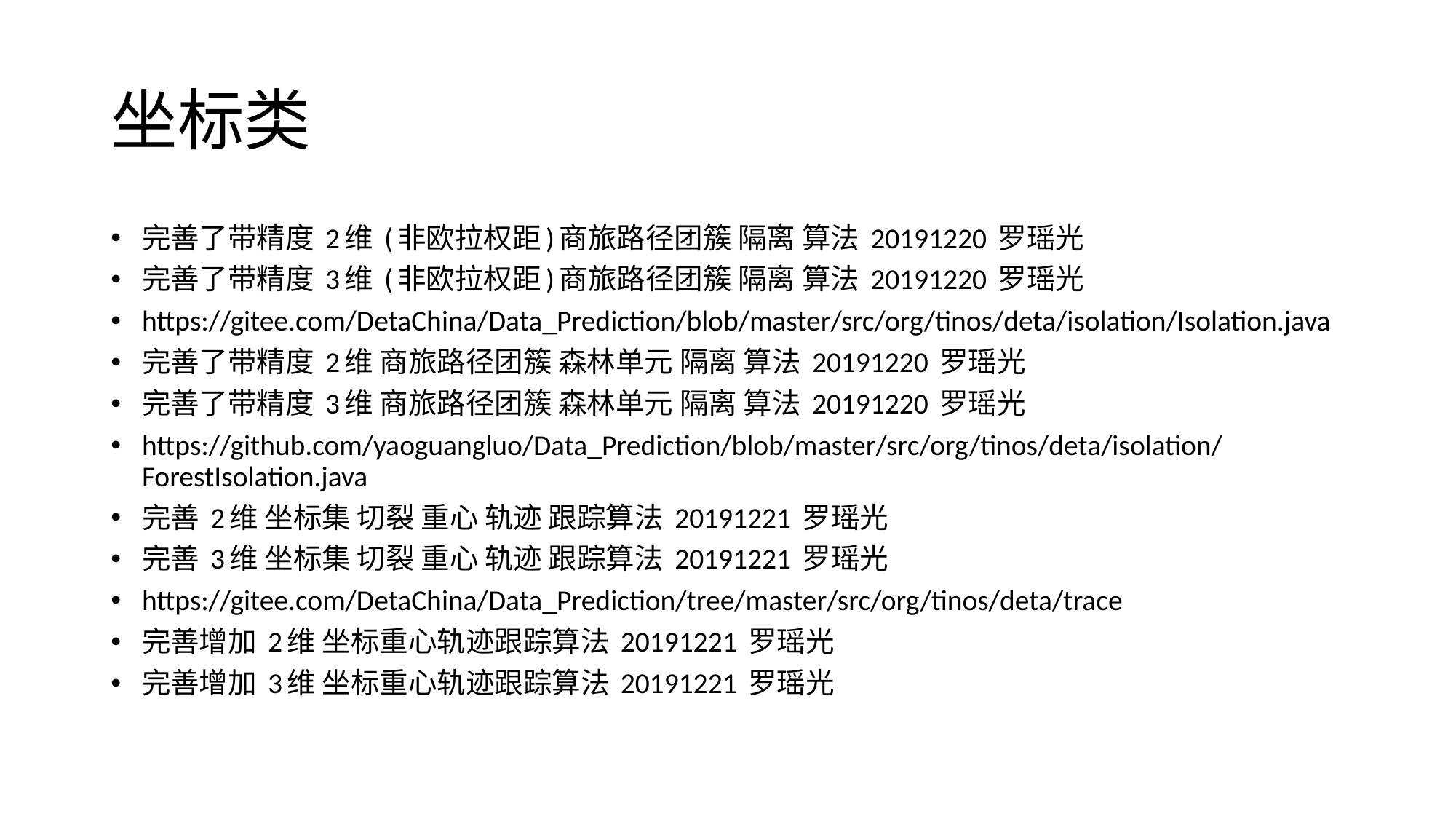

# 坐标类
完善了带精度 2维 (非欧拉权距)商旅路径团簇 隔离 算法 20191220 罗瑶光
完善了带精度 3维 (非欧拉权距)商旅路径团簇 隔离 算法 20191220 罗瑶光
https://gitee.com/DetaChina/Data_Prediction/blob/master/src/org/tinos/deta/isolation/Isolation.java
完善了带精度 2维 商旅路径团簇 森林单元 隔离 算法 20191220 罗瑶光
完善了带精度 3维 商旅路径团簇 森林单元 隔离 算法 20191220 罗瑶光
https://github.com/yaoguangluo/Data_Prediction/blob/master/src/org/tinos/deta/isolation/ForestIsolation.java
完善 2维 坐标集 切裂 重心 轨迹 跟踪算法 20191221 罗瑶光
完善 3维 坐标集 切裂 重心 轨迹 跟踪算法 20191221 罗瑶光
https://gitee.com/DetaChina/Data_Prediction/tree/master/src/org/tinos/deta/trace
完善增加 2维 坐标重心轨迹跟踪算法 20191221 罗瑶光
完善增加 3维 坐标重心轨迹跟踪算法 20191221 罗瑶光